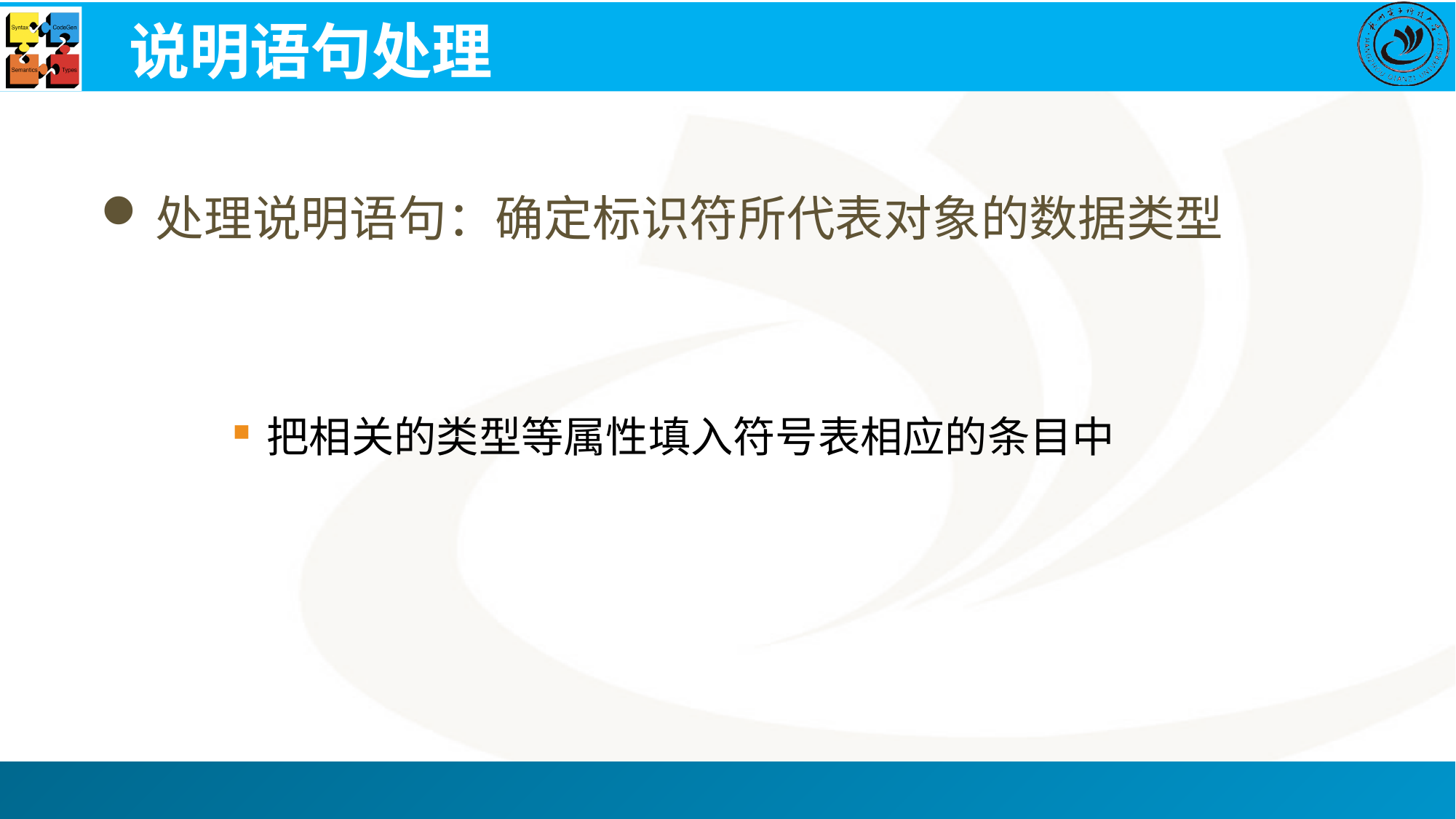

# 说明语句处理
处理说明语句：确定标识符所代表对象的数据类型
把相关的类型等属性填入符号表相应的条目中
11